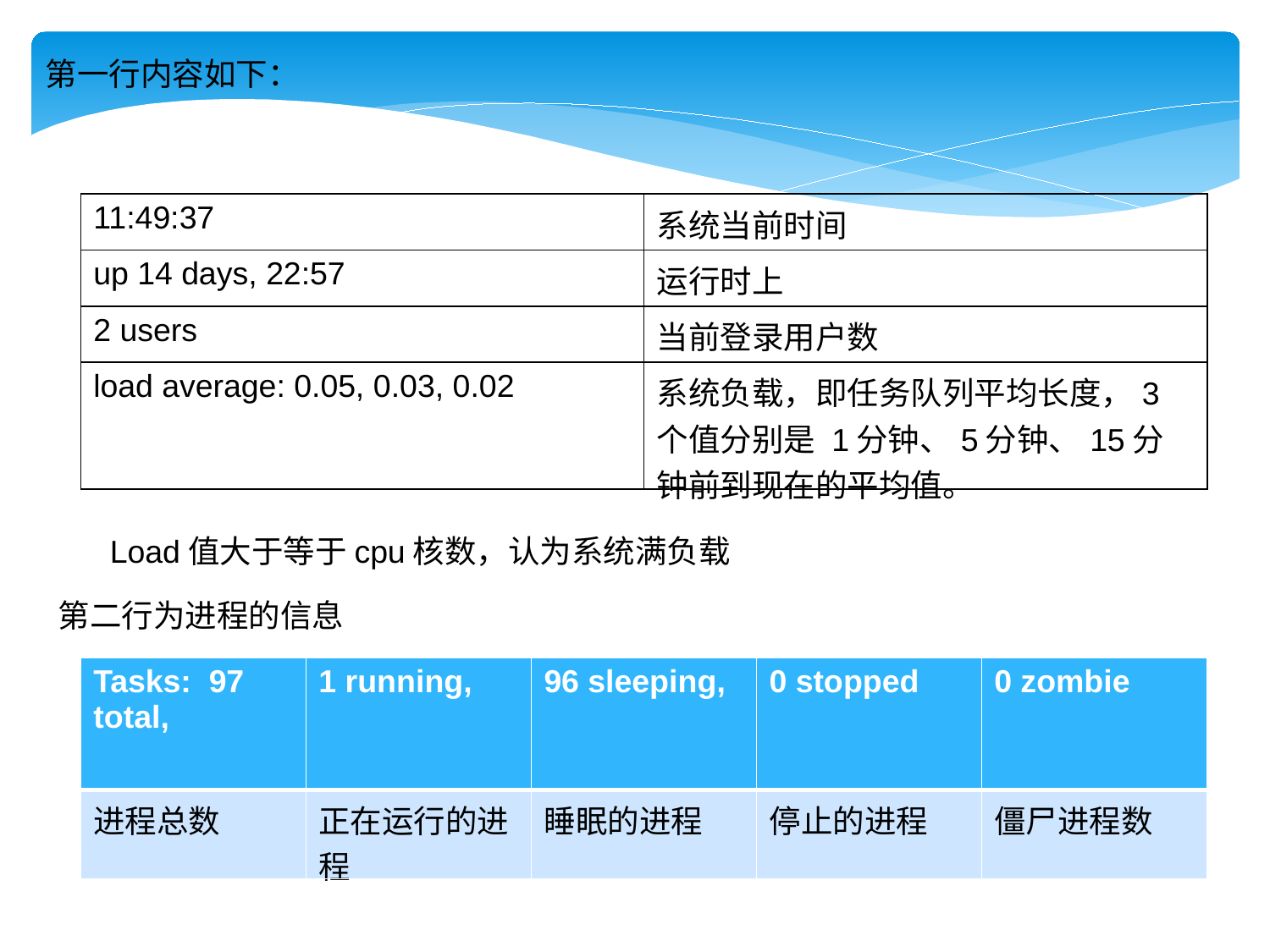

第一行内容如下：
| 11:49:37 | 系统当前时间 |
| --- | --- |
| up 14 days, 22:57 | 运行时上 |
| 2 users | 当前登录用户数 |
| load average: 0.05, 0.03, 0.02 | 系统负载，即任务队列平均长度，3个值分别是 1分钟、5分钟、15分钟前到现在的平均值。 |
Load值大于等于cpu核数，认为系统满负载
第二行为进程的信息
| Tasks: 97 total, | 1 running, | 96 sleeping, | 0 stopped | 0 zombie |
| --- | --- | --- | --- | --- |
| 进程总数 | 正在运行的进程 | 睡眠的进程 | 停止的进程 | 僵尸进程数 |